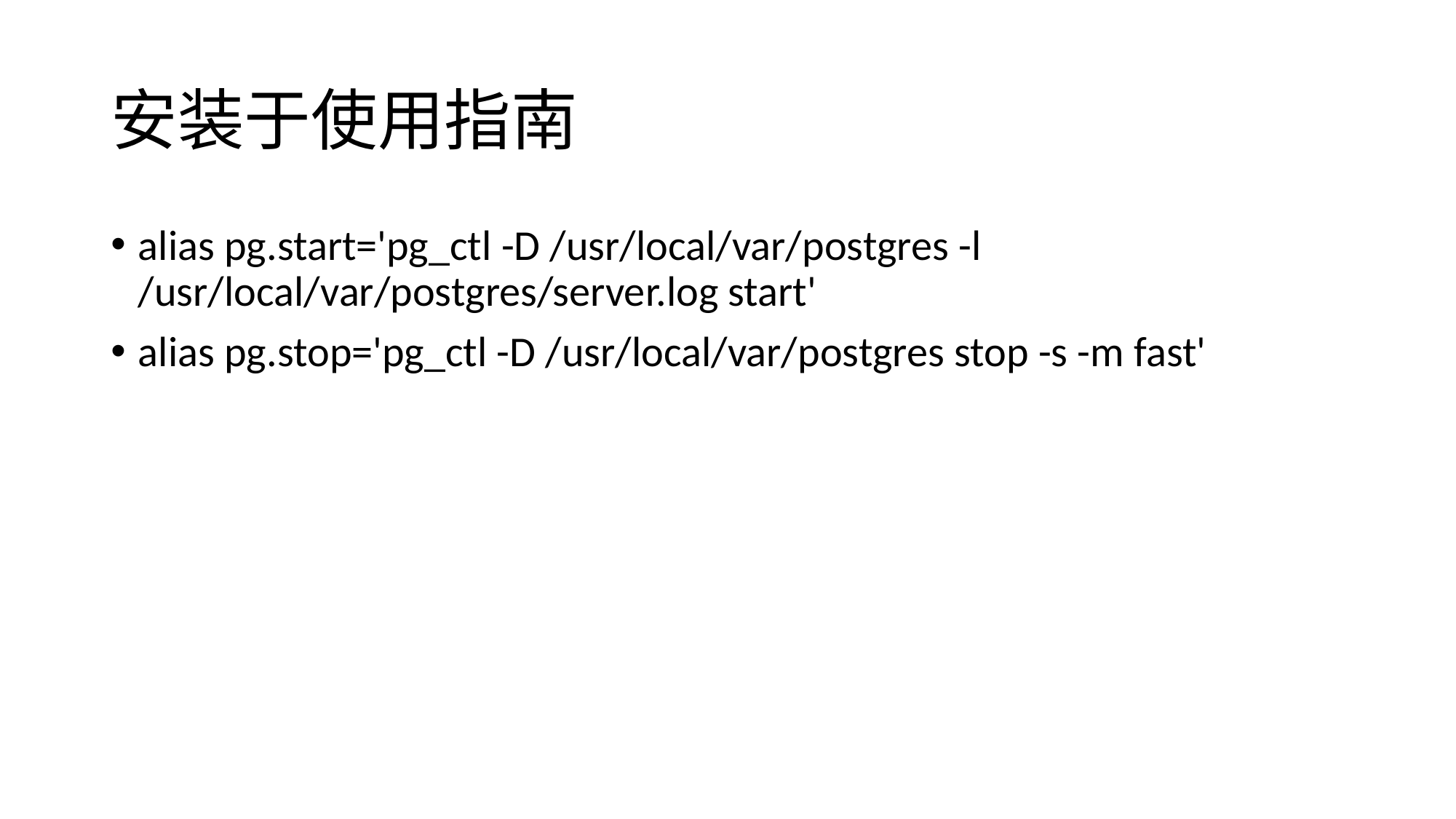

# 安装于使用指南
alias pg.start='pg_ctl -D /usr/local/var/postgres -l /usr/local/var/postgres/server.log start'
alias pg.stop='pg_ctl -D /usr/local/var/postgres stop -s -m fast'